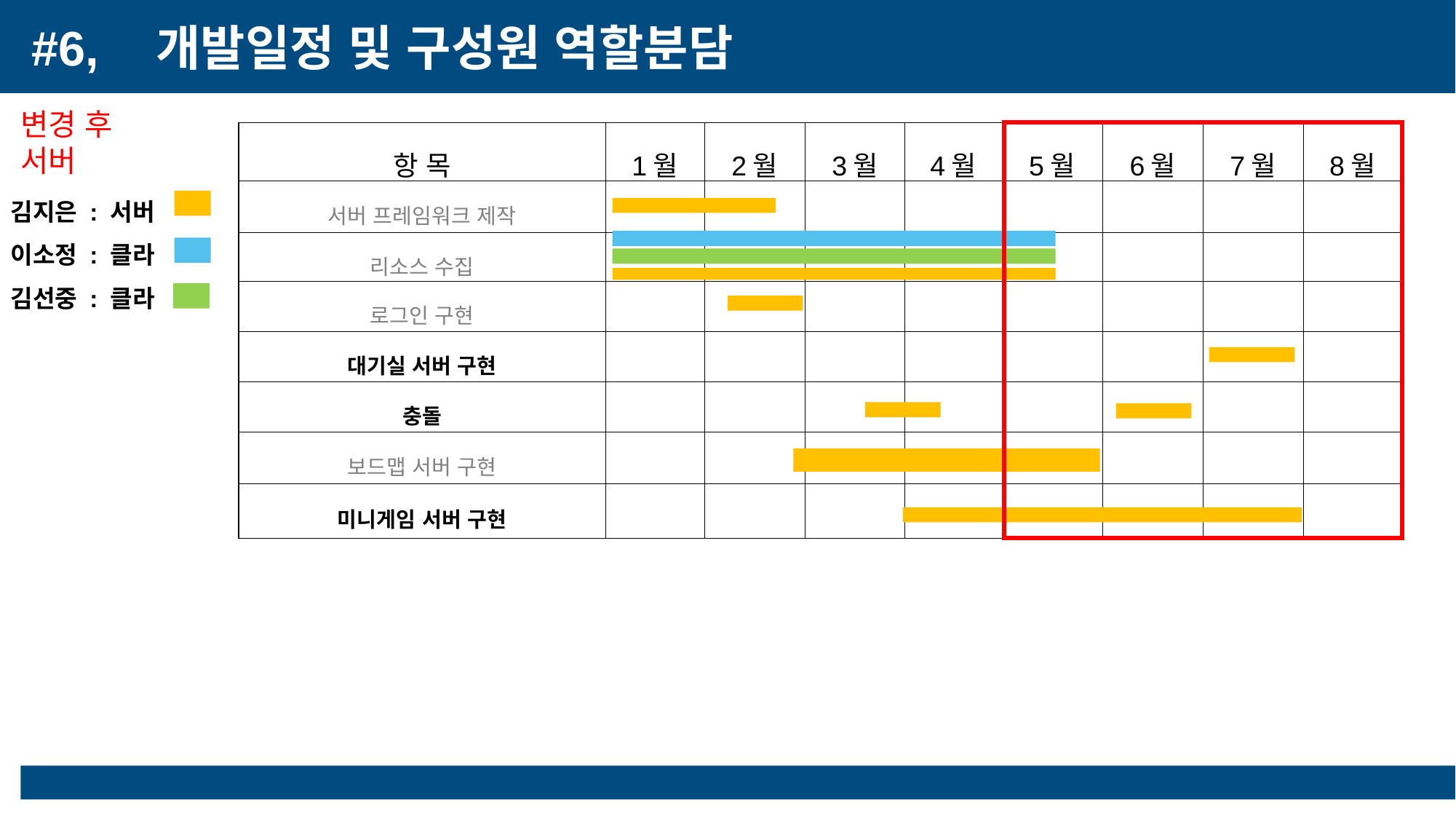

#6,
개발일정 및 구성원 역할분담
#7,
개발일정 및 구성원 역할 분담
변경 후
서버
| 항 목 | 1월 | 2월 | 3월 | 4월 | 5월 | 6월 | 7월 | 8월 |
| --- | --- | --- | --- | --- | --- | --- | --- | --- |
| 서버 프레임워크 제작 |  |  |  |  |  |  |  |  |
| 리소스 수집 |  |  |  |  |  |  |  |  |
| 로그인 구현 |  |  |  |  |  |  |  |  |
| 대기실 서버 구현 |  |  |  |  |  |  |  |  |
| 충돌 |  |  |  |  |  |  |  |  |
| 보드맵 서버 구현 |  |  |  |  |  |  |  |  |
| 미니게임 서버 구현 |  |  |  |  |  |  |  |  |

김지은 : 서버
이소정 : 클라
김선중 : 클라